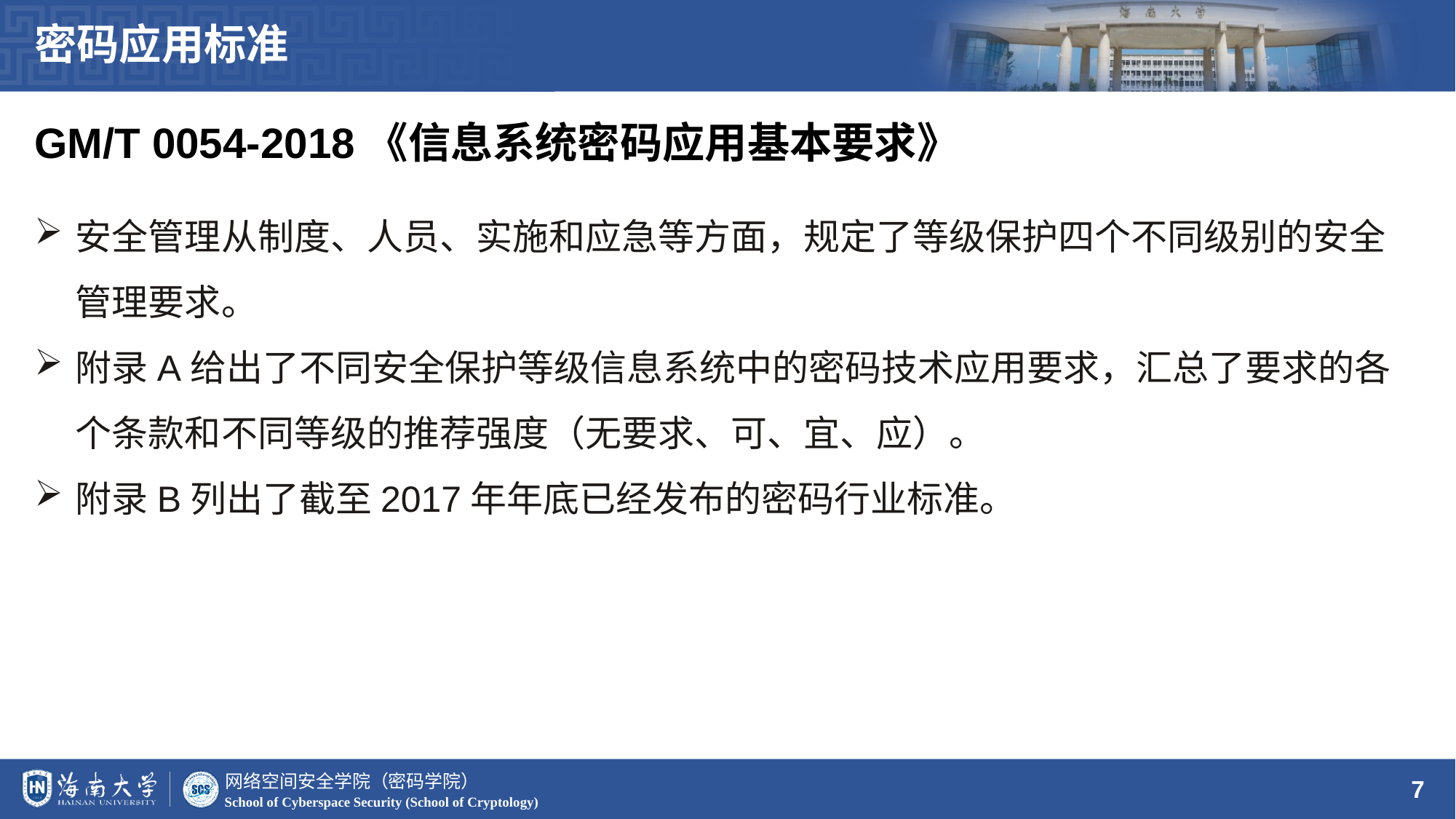

密码应用标准
GM/T 0054-2018《信息系统密码应用基本要求》
安全管理从制度、人员、实施和应急等方面，规定了等级保护四个不同级别的安全管理要求。
附录A给出了不同安全保护等级信息系统中的密码技术应用要求，汇总了要求的各个条款和不同等级的推荐强度（无要求、可、宜、应）。
附录B列出了截至2017年年底已经发布的密码行业标准。
7